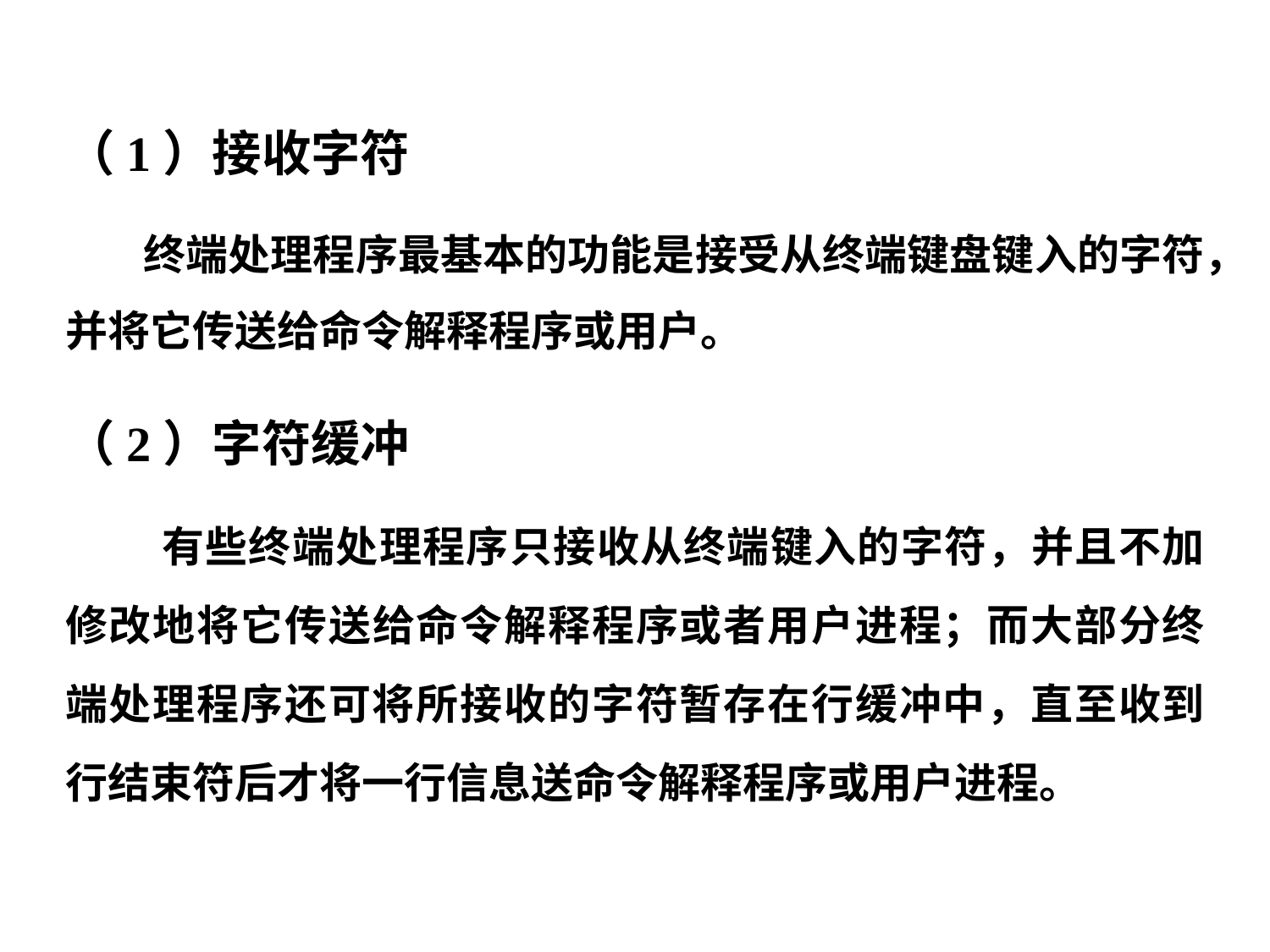

（1）接收字符
       终端处理程序最基本的功能是接受从终端键盘键入的字符，并将它传送给命令解释程序或用户。
（2）字符缓冲
        有些终端处理程序只接收从终端键入的字符，并且不加修改地将它传送给命令解释程序或者用户进程；而大部分终端处理程序还可将所接收的字符暂存在行缓冲中，直至收到行结束符后才将一行信息送命令解释程序或用户进程。